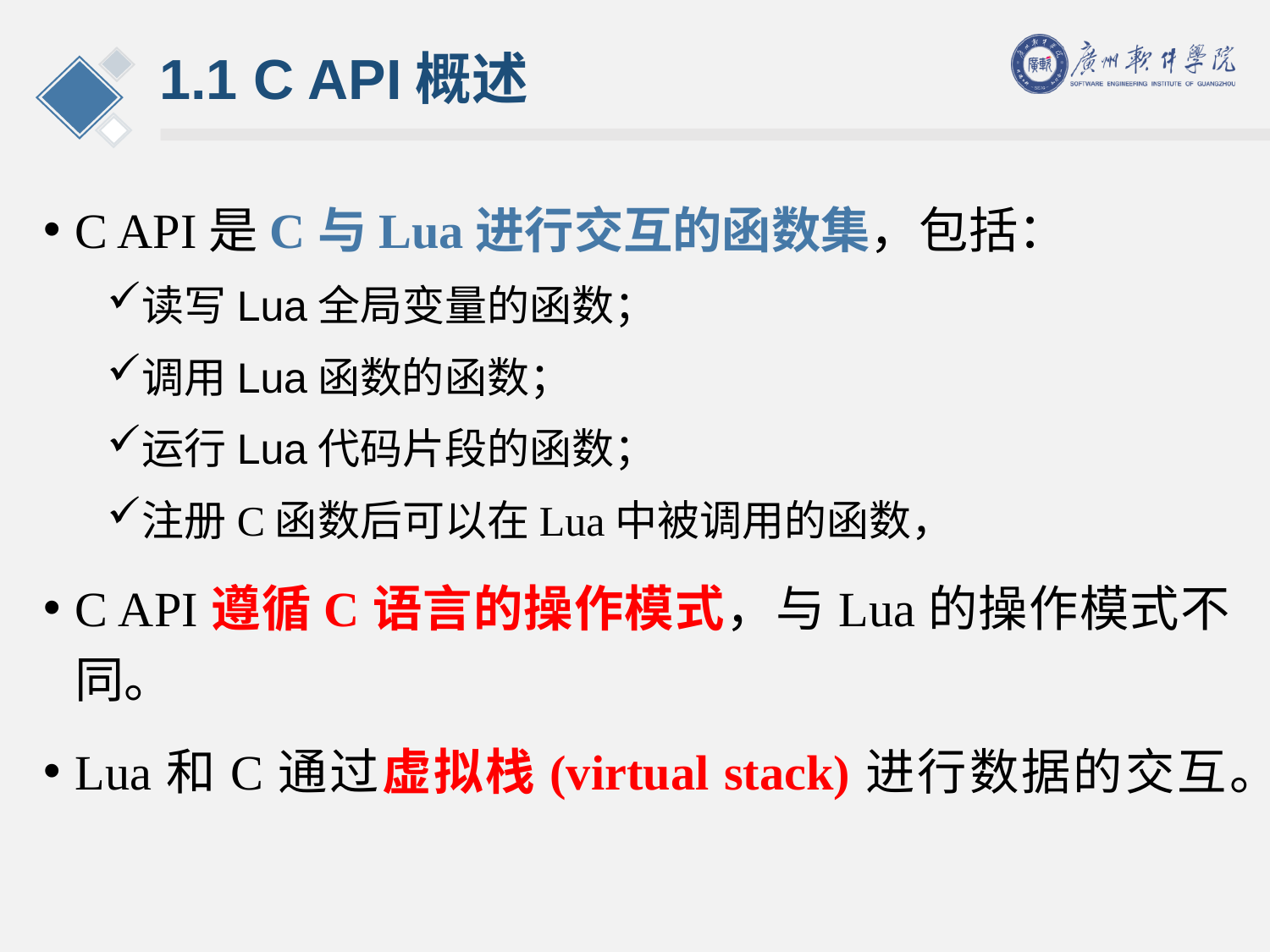

# 1.1 C API概述
C API是C与Lua进行交互的函数集，包括：
读写Lua全局变量的函数；
调用Lua函数的函数；
运行Lua代码片段的函数；
注册C函数后可以在Lua中被调用的函数，
C API遵循C语言的操作模式，与Lua的操作模式不同。
Lua和C通过虚拟栈(virtual stack)进行数据的交互。